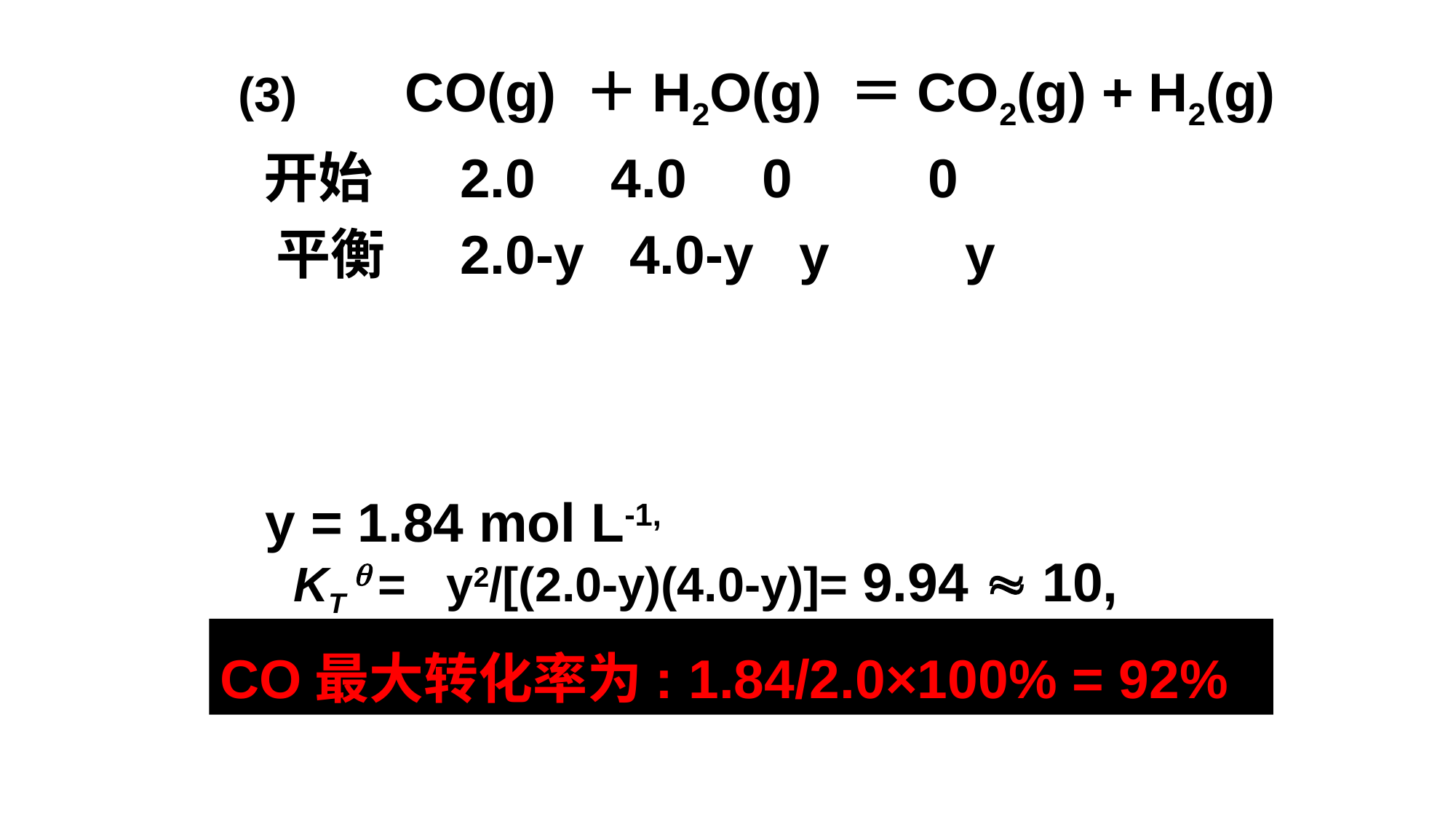

(3)        CO(g) ＋H2O(g) ＝CO2(g) + H2(g)
 开始      2.0     4.0     0         0
  平衡     2.0-y   4.0-y   y         y
y = 1.84 mol L-1,
KT θ =   y2/[(2.0-y)(4.0-y)]= 9.94 ≈ 10,
CO最大转化率为: 1.84/2.0×100% = 92%
19